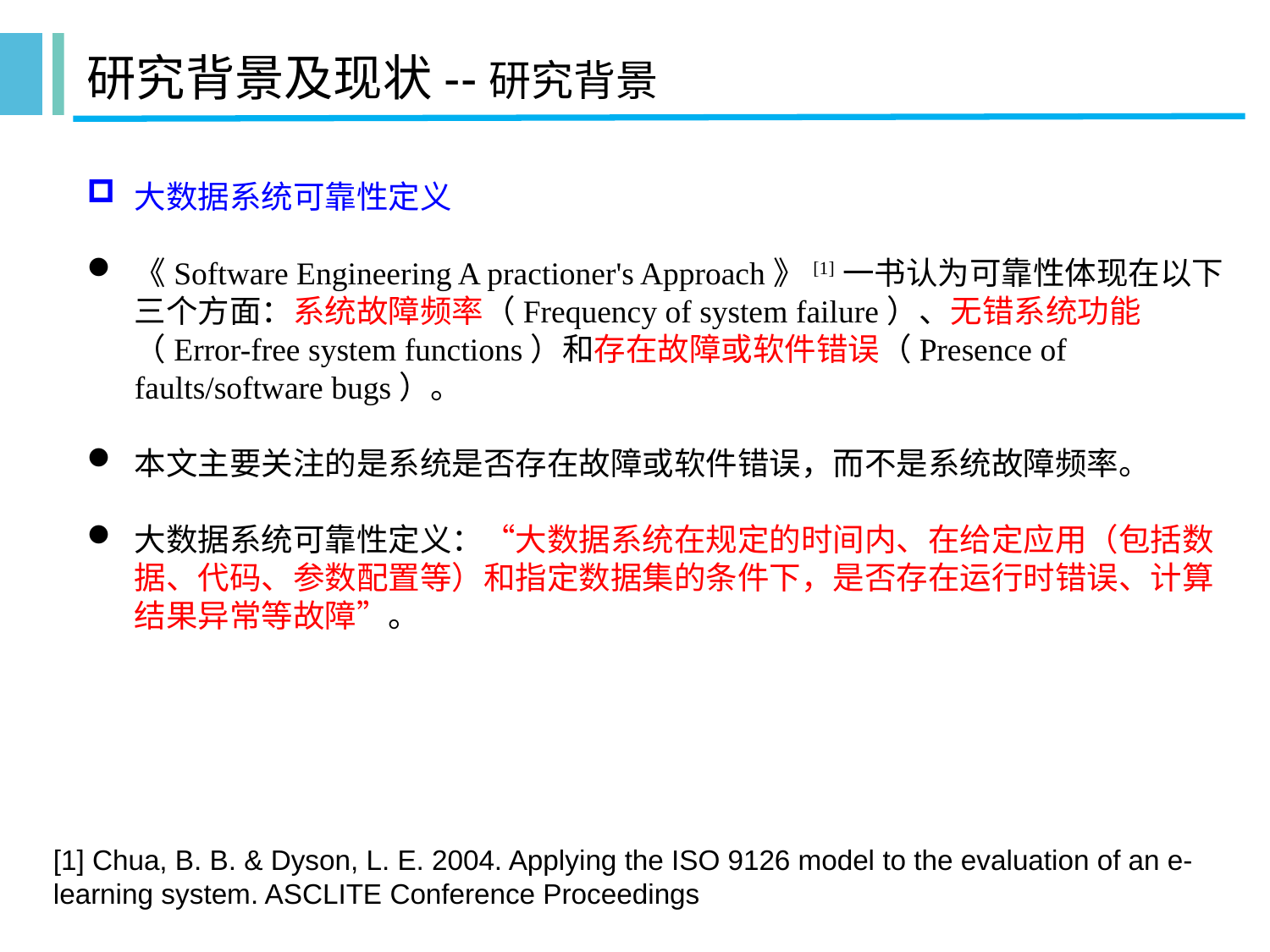

# 研究背景及现状--研究背景
大数据系统可靠性定义

《Software Engineering A practioner's Approach》[1]一书认为可靠性体现在以下三个方面：系统故障频率（Frequency of system failure）、无错系统功能（Error-free system functions）和存在故障或软件错误（Presence of faults/software bugs）。

本文主要关注的是系统是否存在故障或软件错误，而不是系统故障频率。

大数据系统可靠性定义：“大数据系统在规定的时间内、在给定应用（包括数据、代码、参数配置等）和指定数据集的条件下，是否存在运行时错误、计算结果异常等故障”。
[1] Chua, B. B. & Dyson, L. E. 2004. Applying the ISO 9126 model to the evaluation of an e-learning system. ASCLITE Conference Proceedings